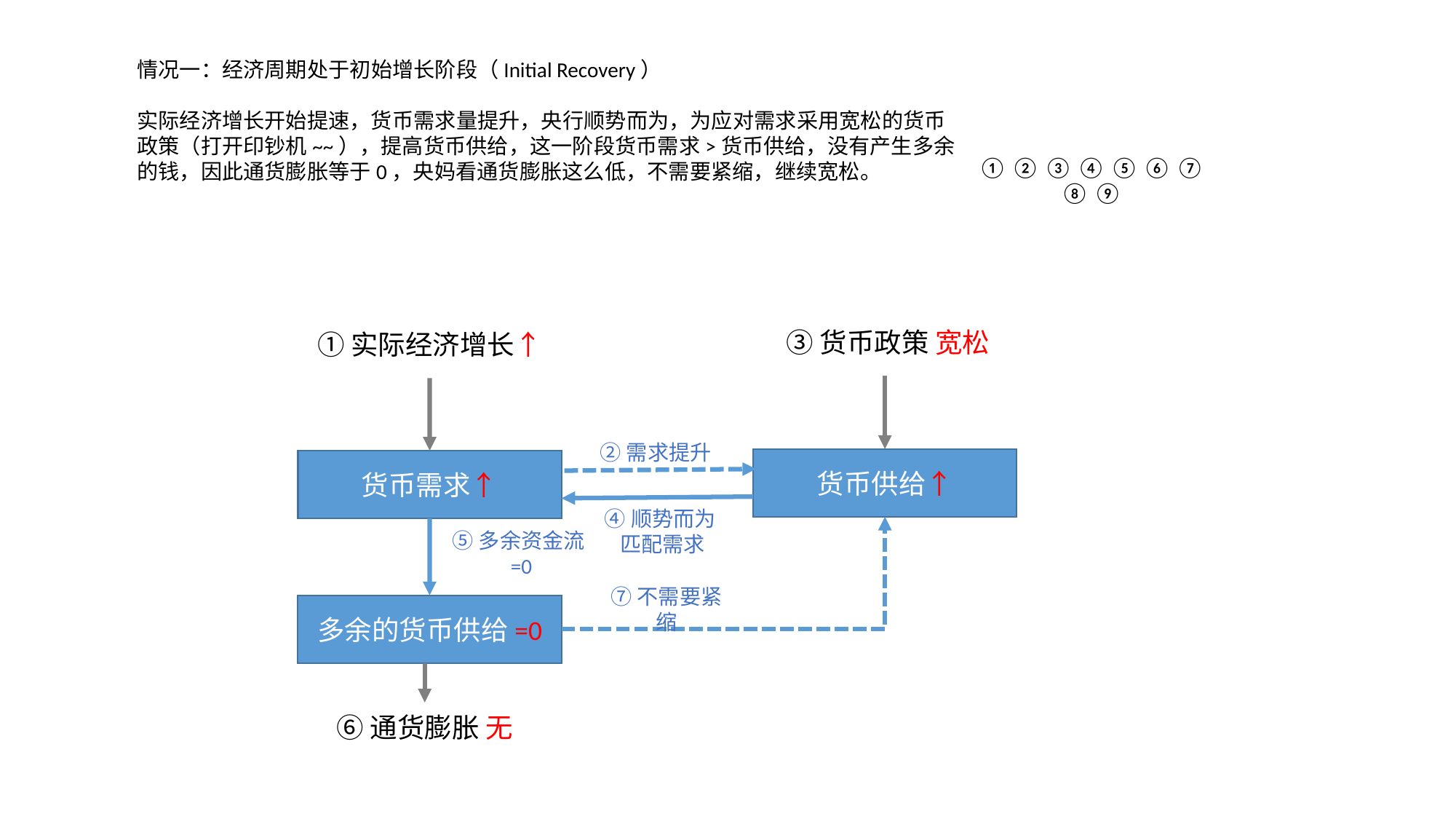

情况一：经济周期处于初始增长阶段（Initial Recovery）

实际经济增长开始提速，货币需求量提升，央行顺势而为，为应对需求采用宽松的货币政策（打开印钞机~~），提高货币供给，这一阶段货币需求>货币供给，没有产生多余的钱，因此通货膨胀等于0，央妈看通货膨胀这么低，不需要紧缩，继续宽松。
① ② ③ ④ ⑤ ⑥ ⑦ ⑧ ⑨
 ③货币政策 宽松
①实际经济增长↑
 ②需求提升
货币供给↑
货币需求↑
④顺势而为  匹配需求
⑤多余资金流=0
多余的货币供给=0
⑦不需要紧缩
⑥通货膨胀 无